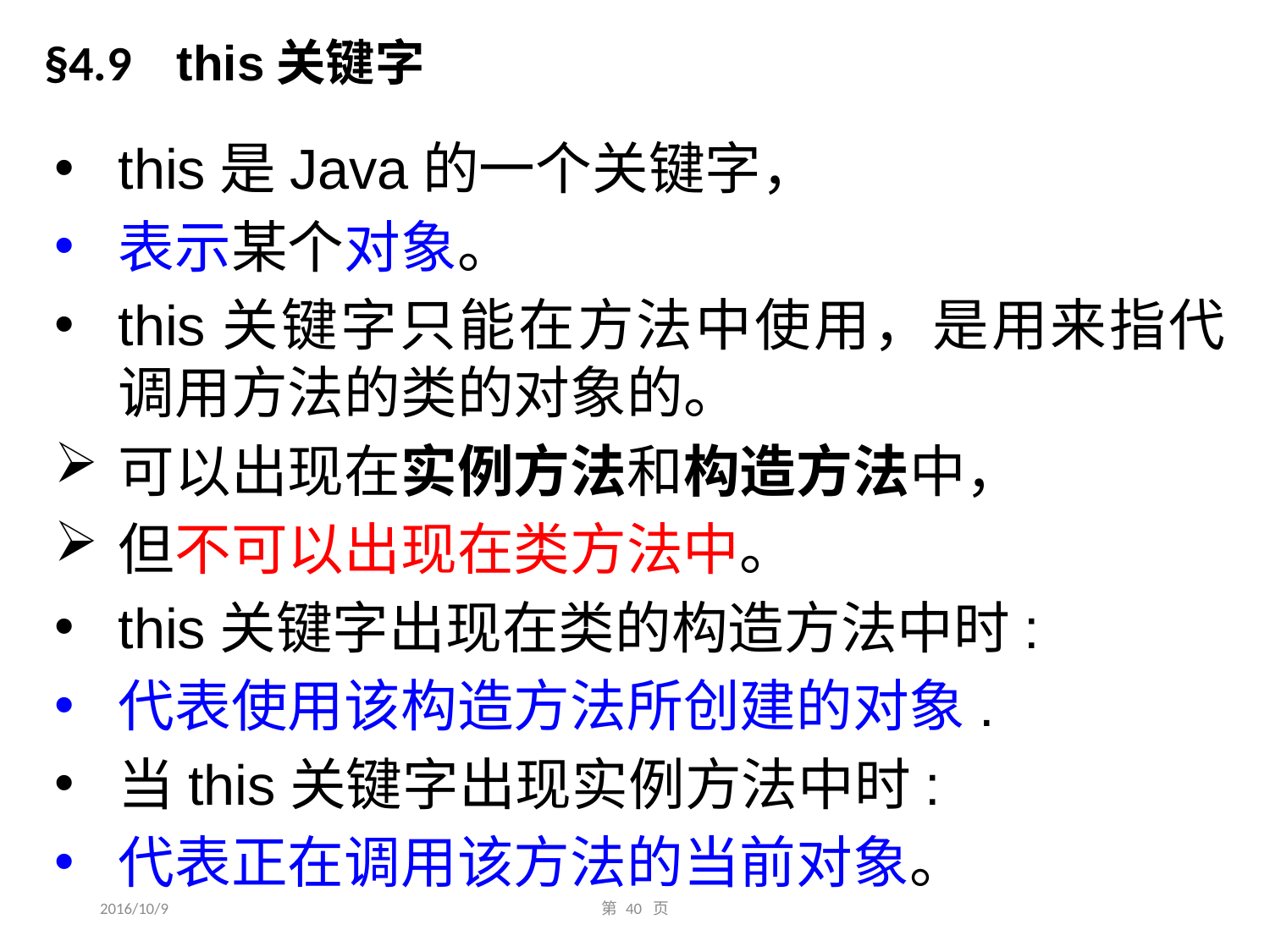

§4.9    this关键字
this是Java的一个关键字，
表示某个对象。
this关键字只能在方法中使用，是用来指代调用方法的类的对象的。
可以出现在实例方法和构造方法中，
但不可以出现在类方法中。
this关键字出现在类的构造方法中时:
代表使用该构造方法所创建的对象.
当this关键字出现实例方法中时:
代表正在调用该方法的当前对象。
2016/10/9
第 40  页